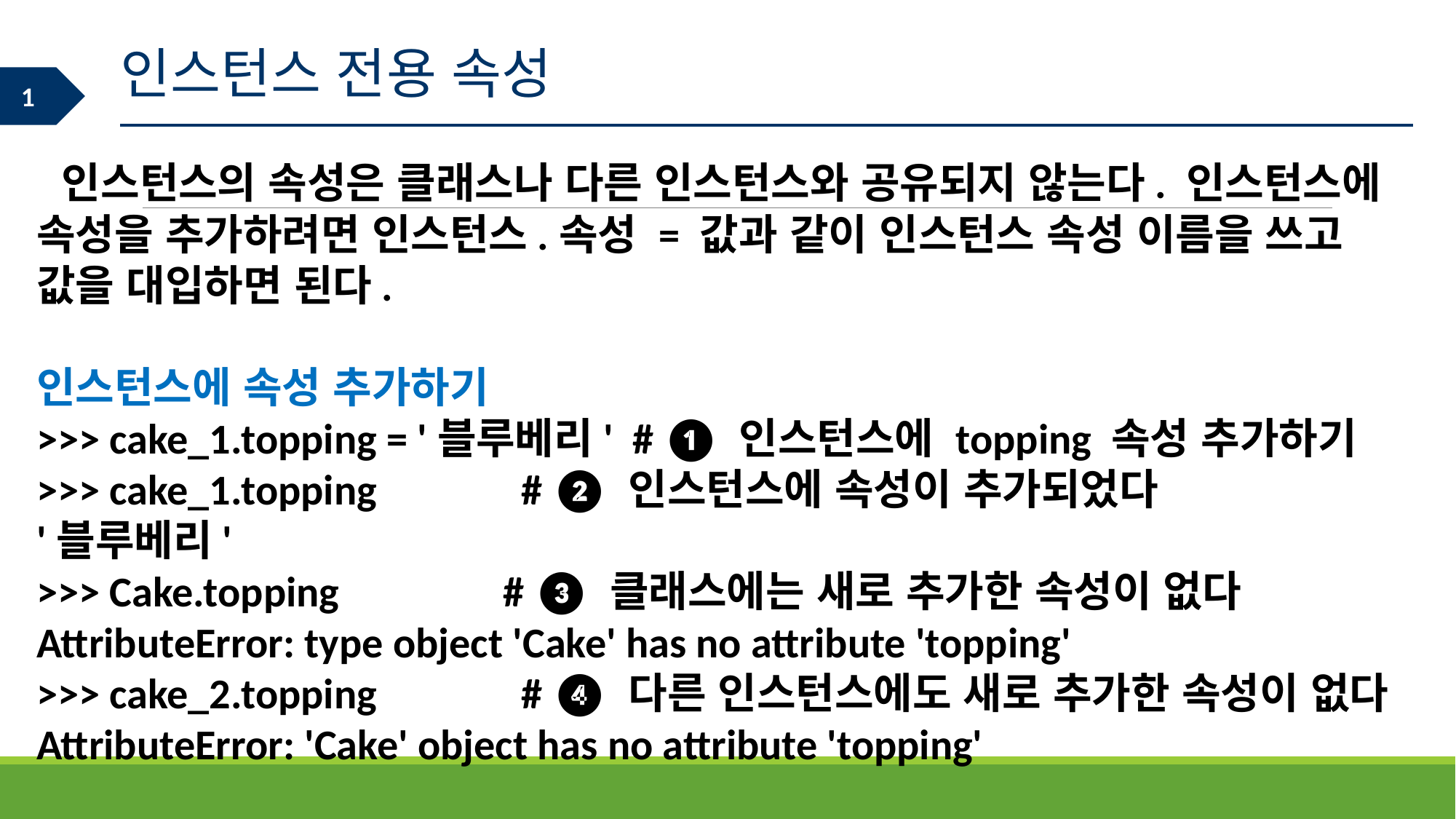

인스턴스 전용 속성
 인스턴스의 속성은 클래스나 다른 인스턴스와 공유되지 않는다. 인스턴스에 속성을 추가하려면 인스턴스.속성 = 값과 같이 인스턴스 속성 이름을 쓰고 값을 대입하면 된다.

인스턴스에 속성 추가하기
>>> cake_1.topping = '블루베리'  # ❶ 인스턴스에 topping 속성 추가하기
>>> cake_1.topping               # ❷ 인스턴스에 속성이 추가되었다
'블루베리'
>>> Cake.topping                 # ❸ 클래스에는 새로 추가한 속성이 없다
AttributeError: type object 'Cake' has no attribute 'topping'
>>> cake_2.topping               # ❹ 다른 인스턴스에도 새로 추가한 속성이 없다
AttributeError: 'Cake' object has no attribute 'topping'